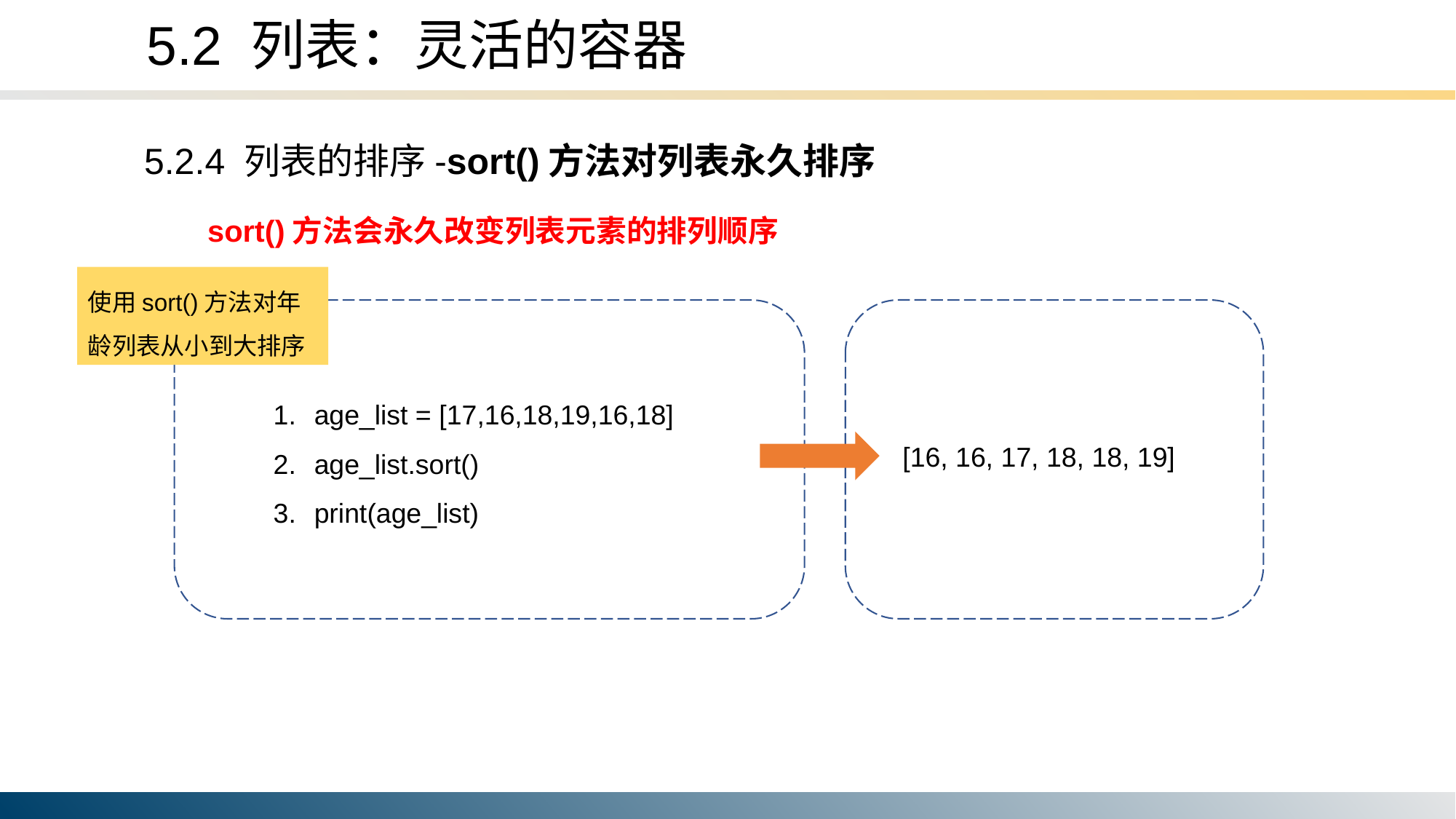

5.2 列表：灵活的容器
5.2.4 列表的排序-sort()方法对列表永久排序
sort()方法会永久改变列表元素的排列顺序
使用sort()方法对年龄列表从小到大排序

age_list = [17,16,18,19,16,18]
age_list.sort()
print(age_list)
[16, 16, 17, 18, 18, 19]